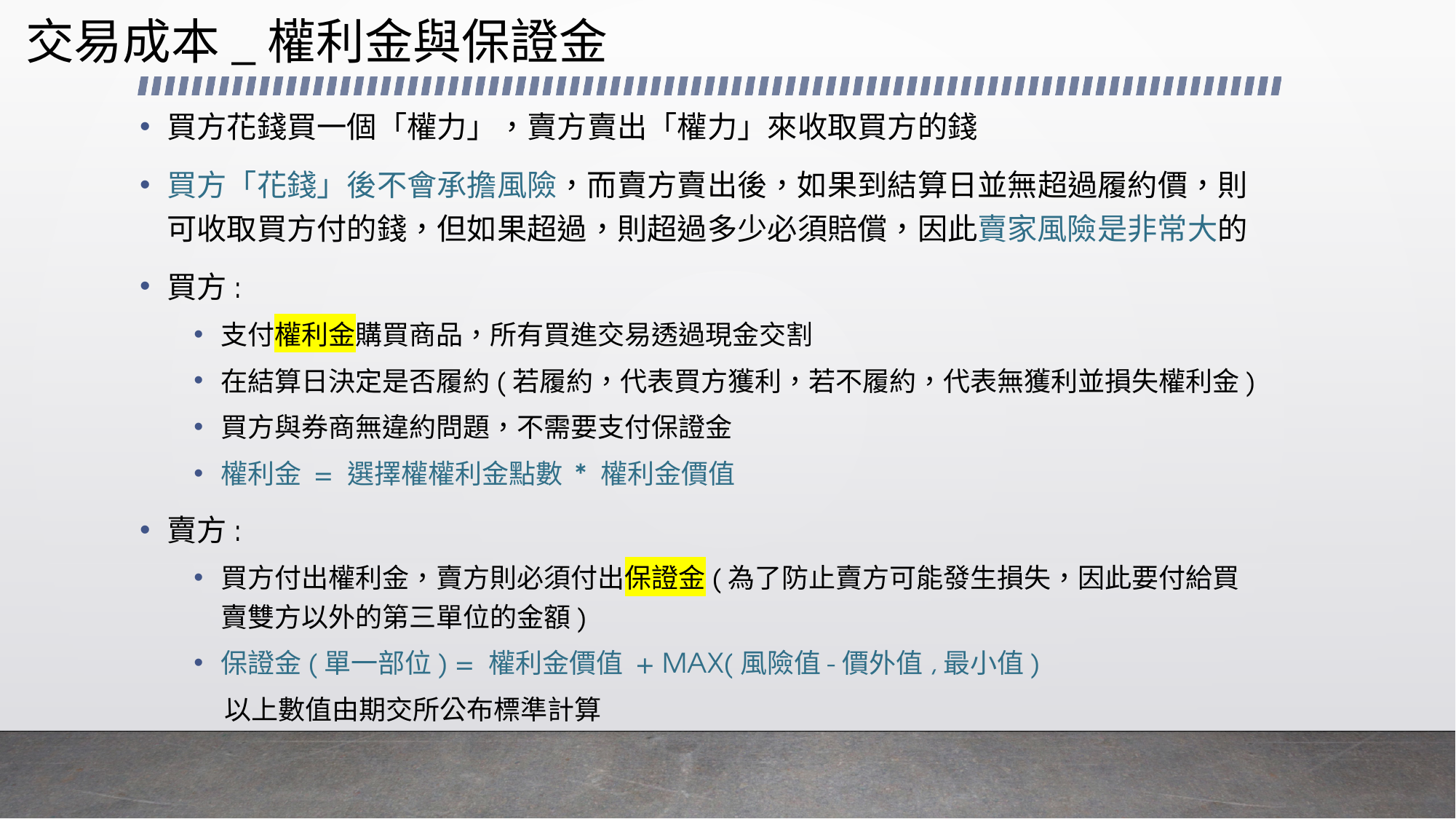

# 交易成本_權利金與保證金
買方花錢買一個「權力」，賣方賣出「權力」來收取買方的錢
買方「花錢」後不會承擔風險，而賣方賣出後，如果到結算日並無超過履約價，則可收取買方付的錢，但如果超過，則超過多少必須賠償，因此賣家風險是非常大的
買方:
支付權利金購買商品，所有買進交易透過現金交割
在結算日決定是否履約(若履約，代表買方獲利，若不履約，代表無獲利並損失權利金)
買方與券商無違約問題，不需要支付保證金
權利金 = 選擇權權利金點數 * 權利金價值
賣方:
買方付出權利金，賣方則必須付出保證金(為了防止賣方可能發生損失，因此要付給買賣雙方以外的第三單位的金額)
保證金(單一部位) = 權利金價值 + MAX(風險值-價外值,最小值)
    以上數值由期交所公布標準計算